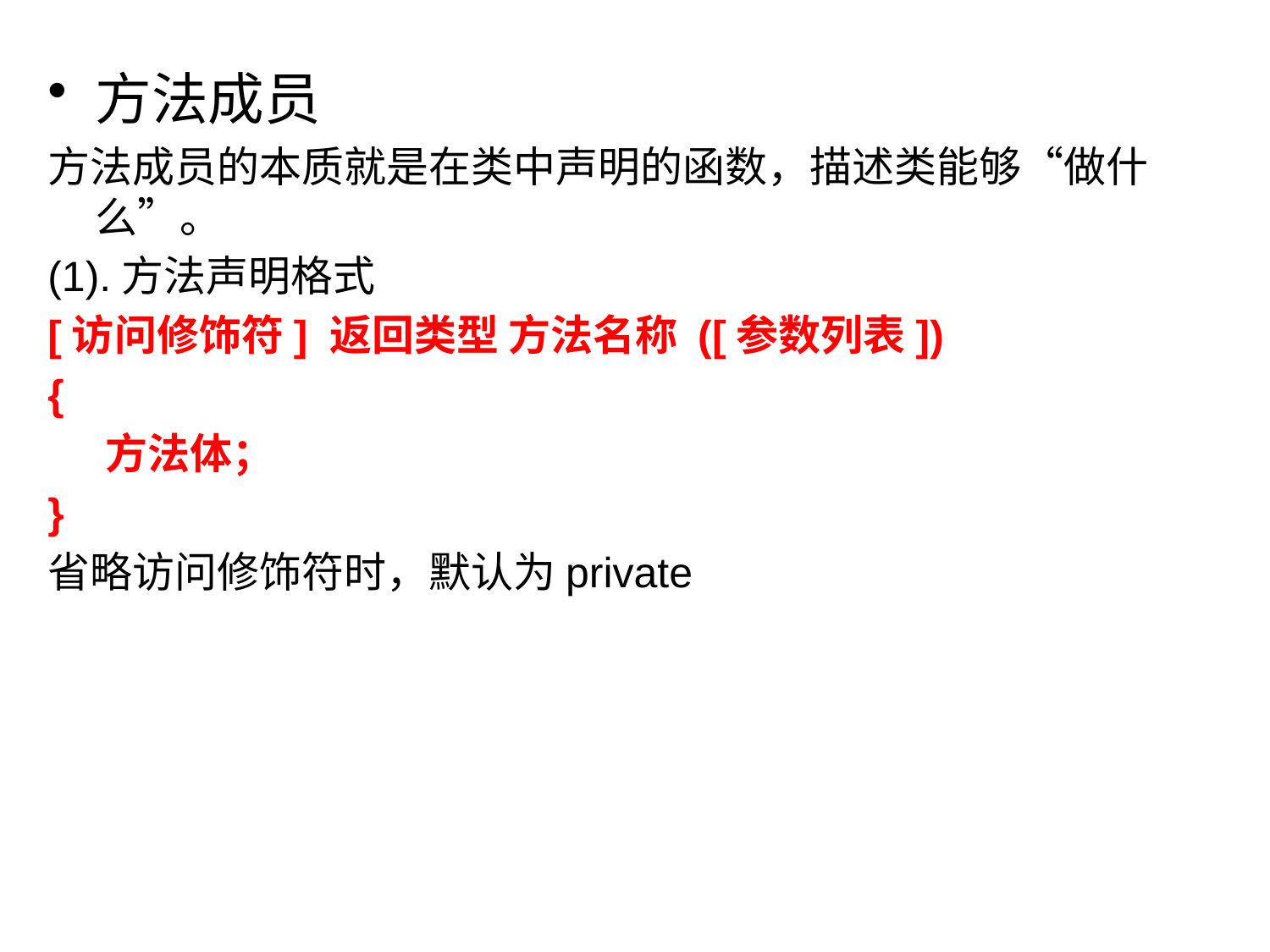

方法成员
方法成员的本质就是在类中声明的函数，描述类能够“做什么”。
(1).方法声明格式
[访问修饰符] 返回类型 方法名称 ([参数列表])
{
     方法体；
}
省略访问修饰符时，默认为private